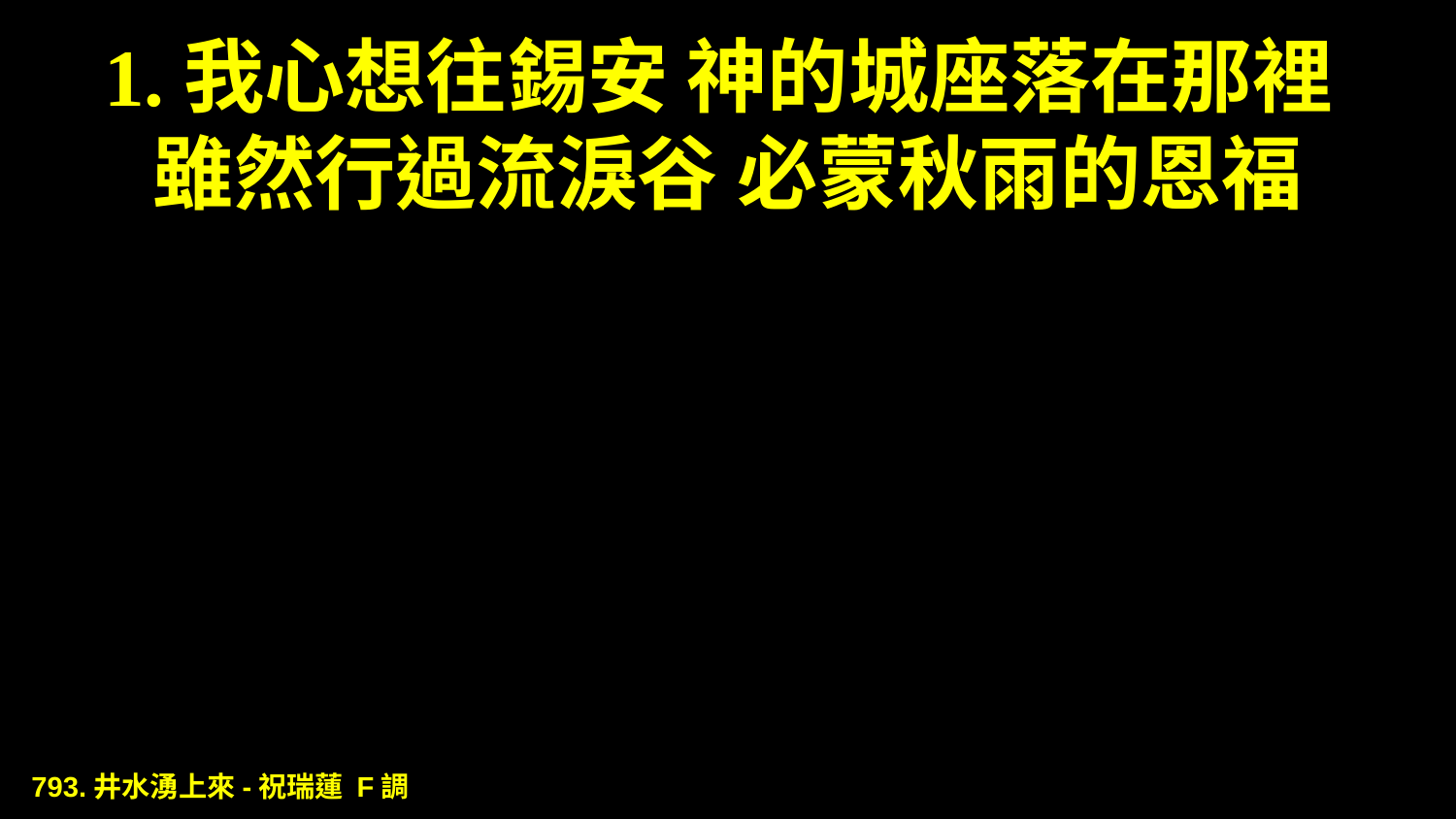

# 1.我心想往錫安 神的城座落在那裡 雖然行過流淚谷 必蒙秋雨的恩福
793.井水湧上來-祝瑞蓮 F調